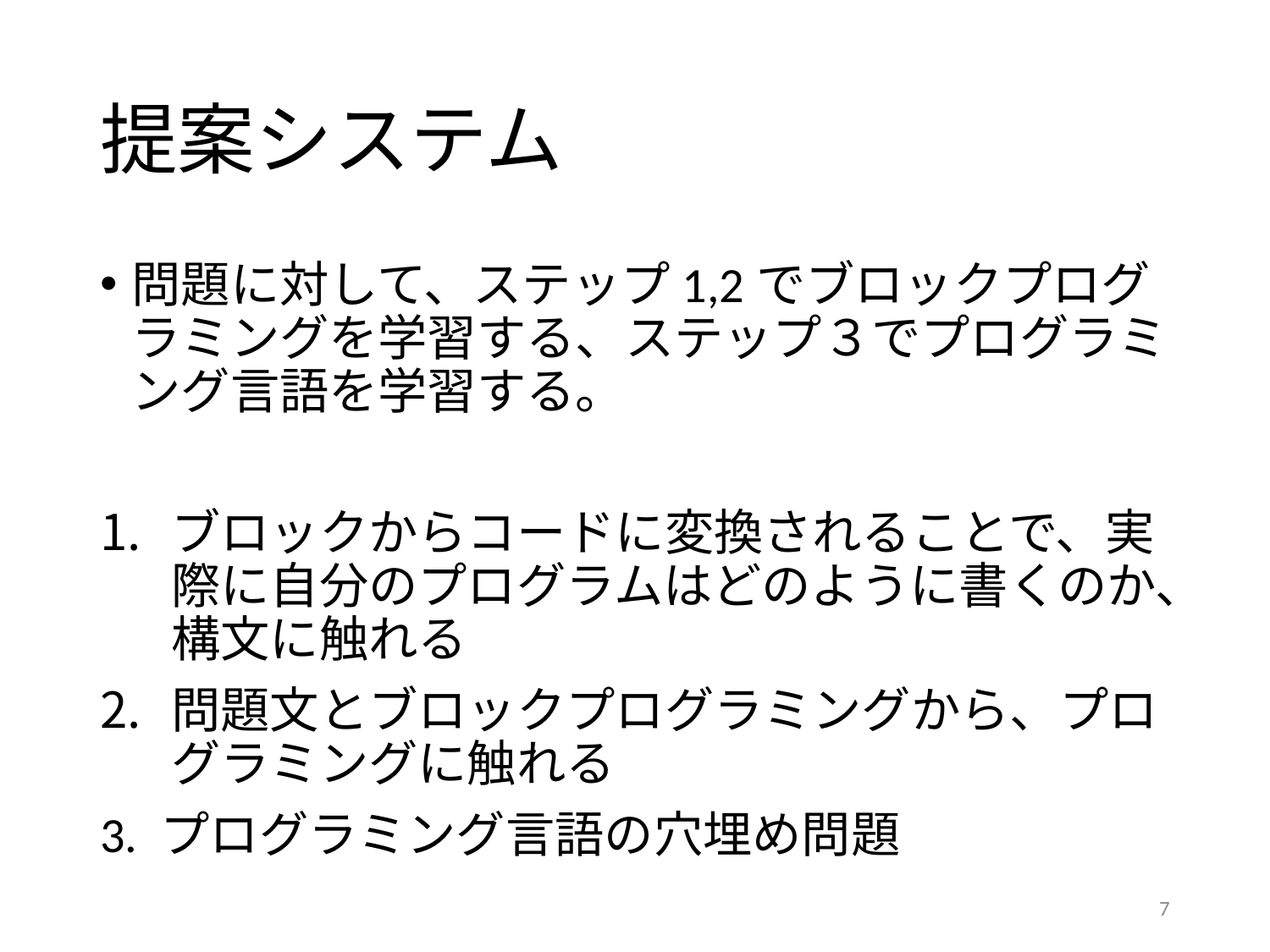

# 提案システム
問題に対して、ステップ1,2でブロックプログラミングを学習する、ステップ３でプログラミング言語を学習する。

ブロックからコードに変換されることで、実際に自分のプログラムはどのように書くのか、構文に触れる
問題文とブロックプログラミングから、プログラミングに触れる
3. プログラミング言語の穴埋め問題

7